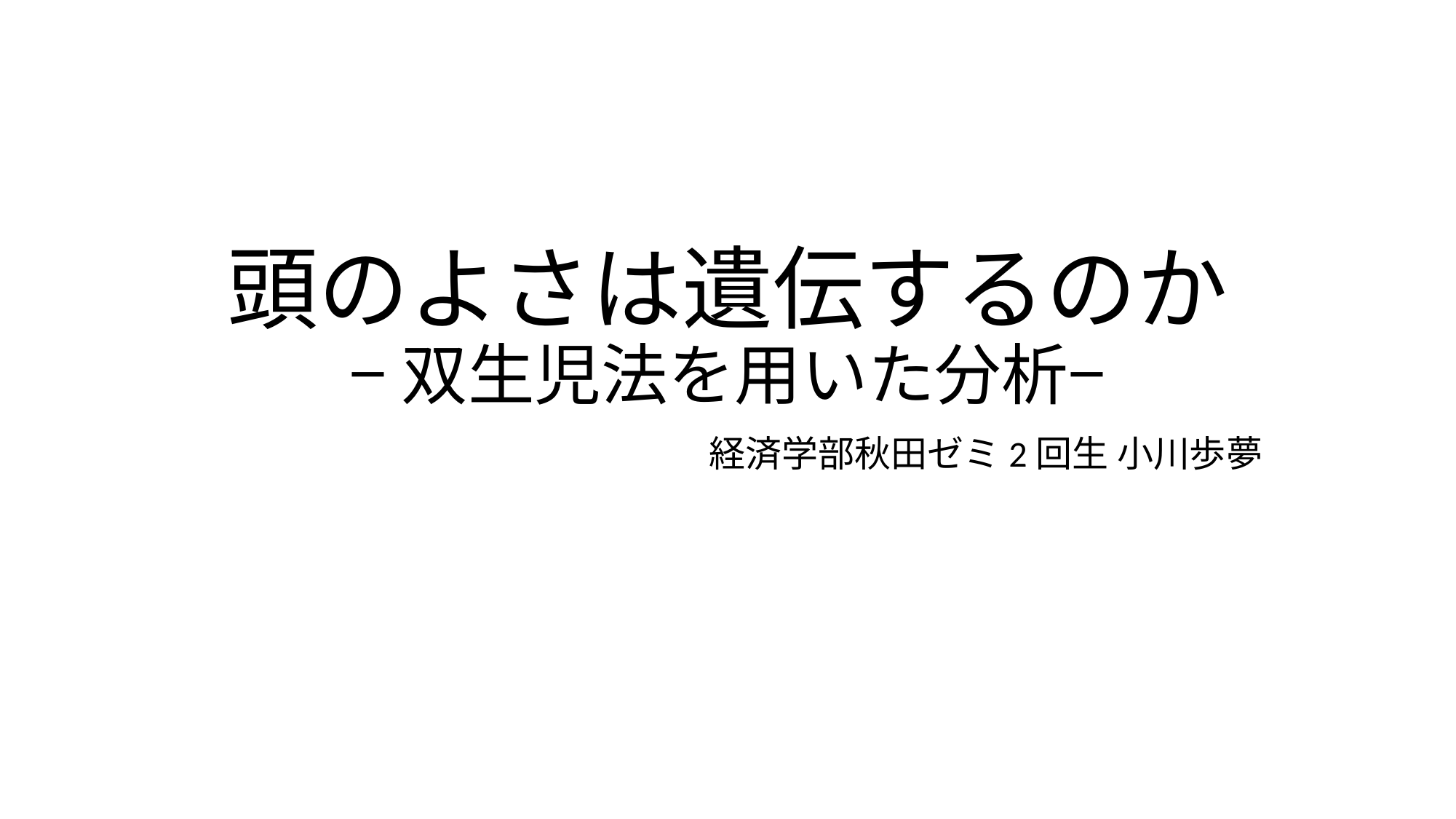

# 頭のよさは遺伝するのか − 双生児法を用いた分析−
経済学部秋田ゼミ2回生 小川歩夢